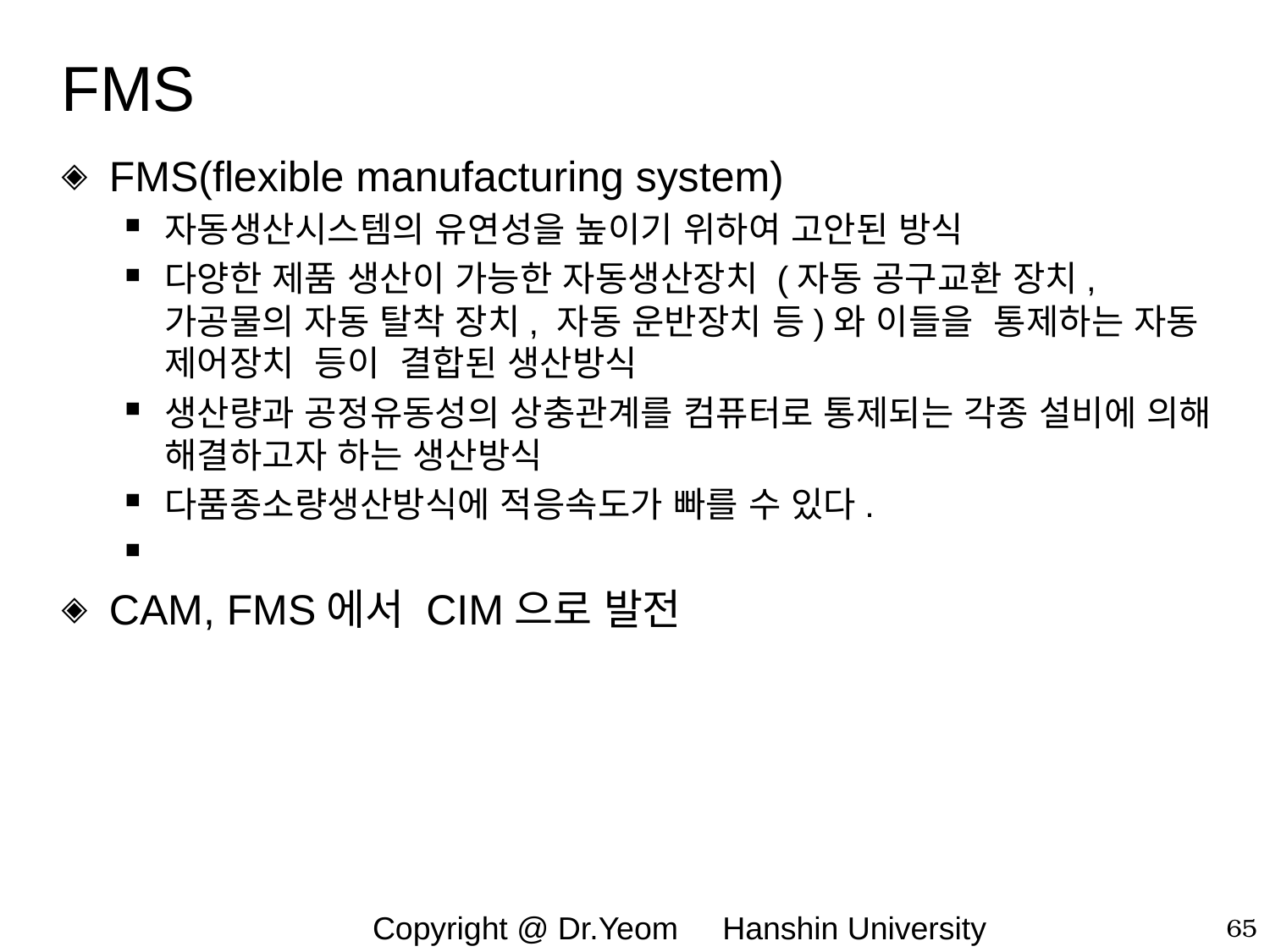

# FMS
FMS(flexible manufacturing system)
자동생산시스템의 유연성을 높이기 위하여 고안된 방식
다양한 제품 생산이 가능한 자동생산장치 (자동 공구교환 장치, 가공물의 자동 탈착 장치, 자동 운반장치 등)와 이들을  통제하는 자동 제어장치  등이  결합된 생산방식
생산량과 공정유동성의 상충관계를 컴퓨터로 통제되는 각종 설비에 의해 해결하고자 하는 생산방식
다품종소량생산방식에 적응속도가 빠를 수 있다.

CAM, FMS에서 CIM으로 발전
65